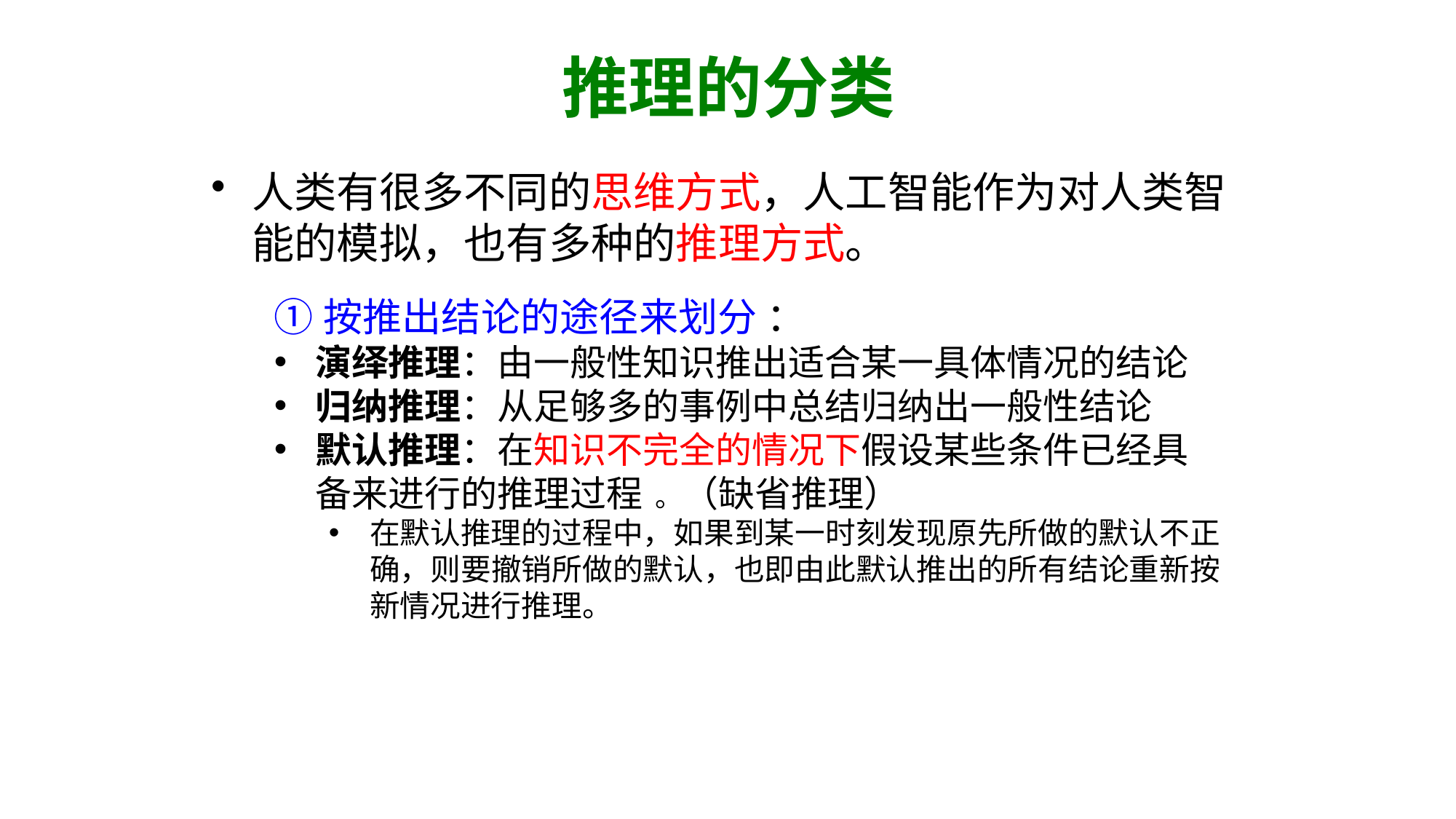

推理的分类
人类有很多不同的思维方式，人工智能作为对人类智能的模拟，也有多种的推理方式。
①按推出结论的途径来划分 ：
演绎推理：由一般性知识推出适合某一具体情况的结论
归纳推理：从足够多的事例中总结归纳出一般性结论
默认推理：在知识不完全的情况下假设某些条件已经具备来进行的推理过程  。（缺省推理）
在默认推理的过程中，如果到某一时刻发现原先所做的默认不正确，则要撤销所做的默认，也即由此默认推出的所有结论重新按新情况进行推理。